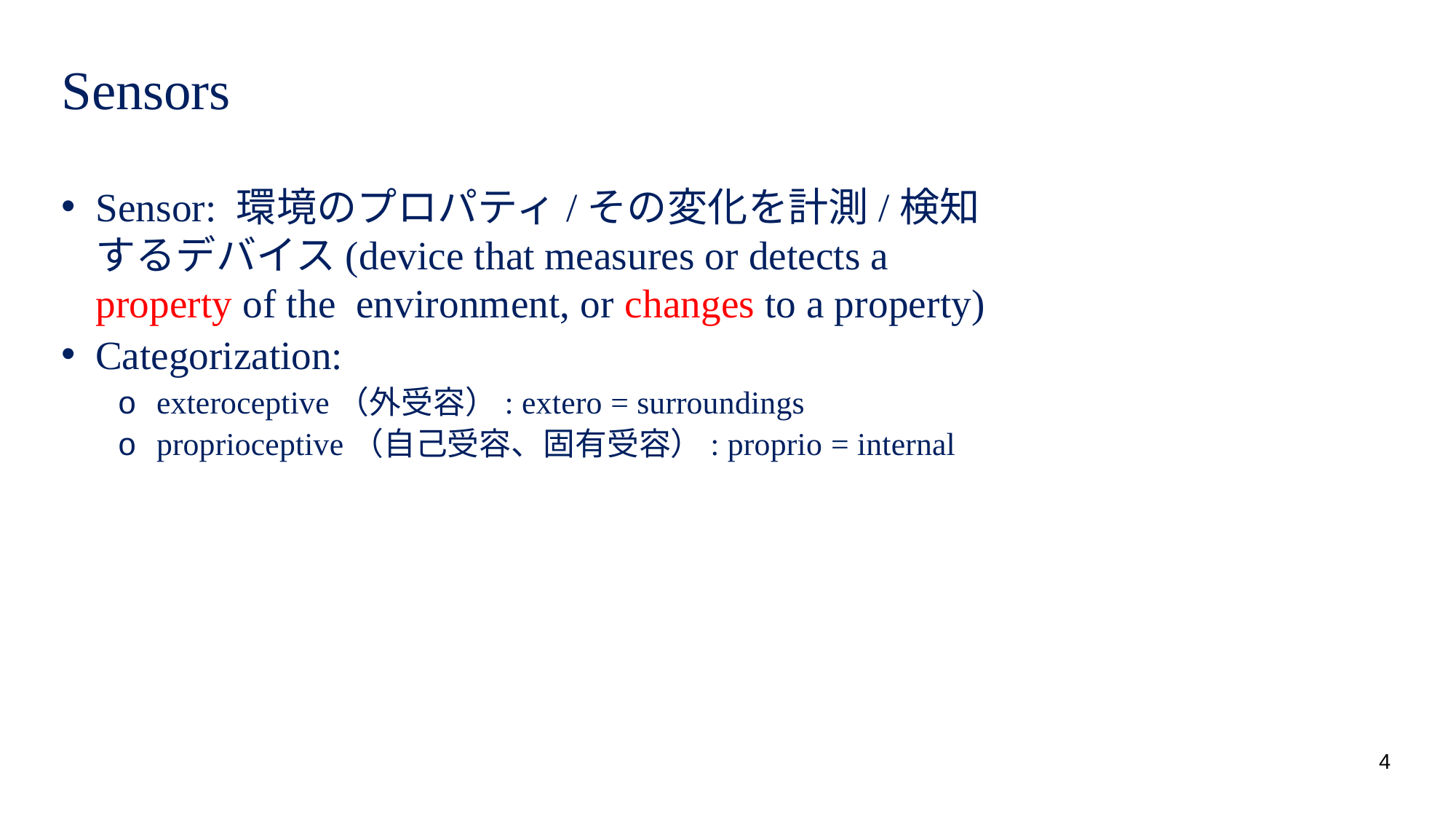

# Sensors
Sensor: 環境のプロパティ/その変化を計測/検知するデバイス(device that measures or detects a property of the  environment, or changes to a property)
Categorization:
o exteroceptive（外受容）: extero = surroundings
o proprioceptive（自己受容、固有受容）: proprio = internal
4